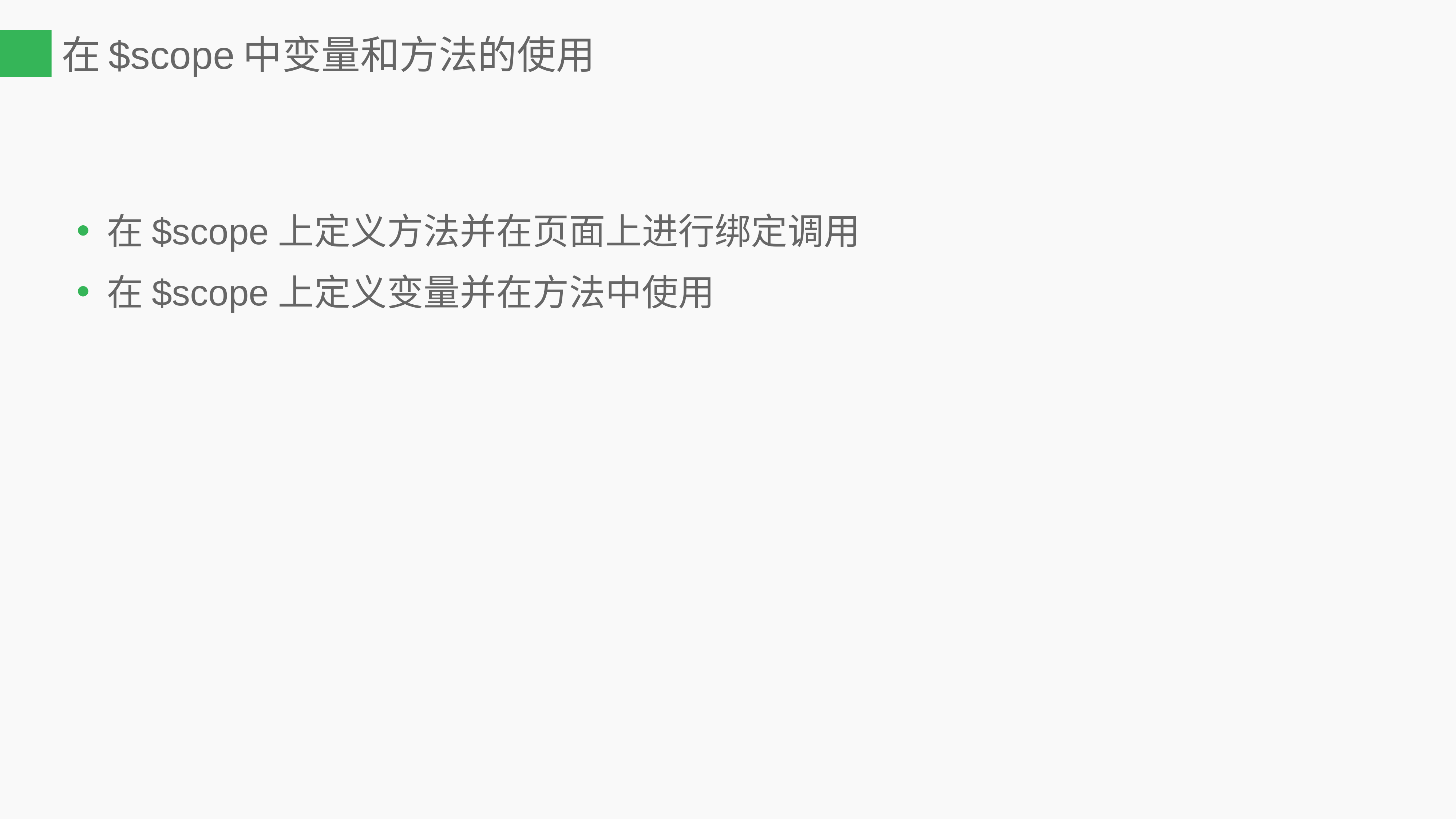

# 在$scope中变量和方法的使用
在$scope上定义方法并在页面上进行绑定调用
在$scope上定义变量并在方法中使用